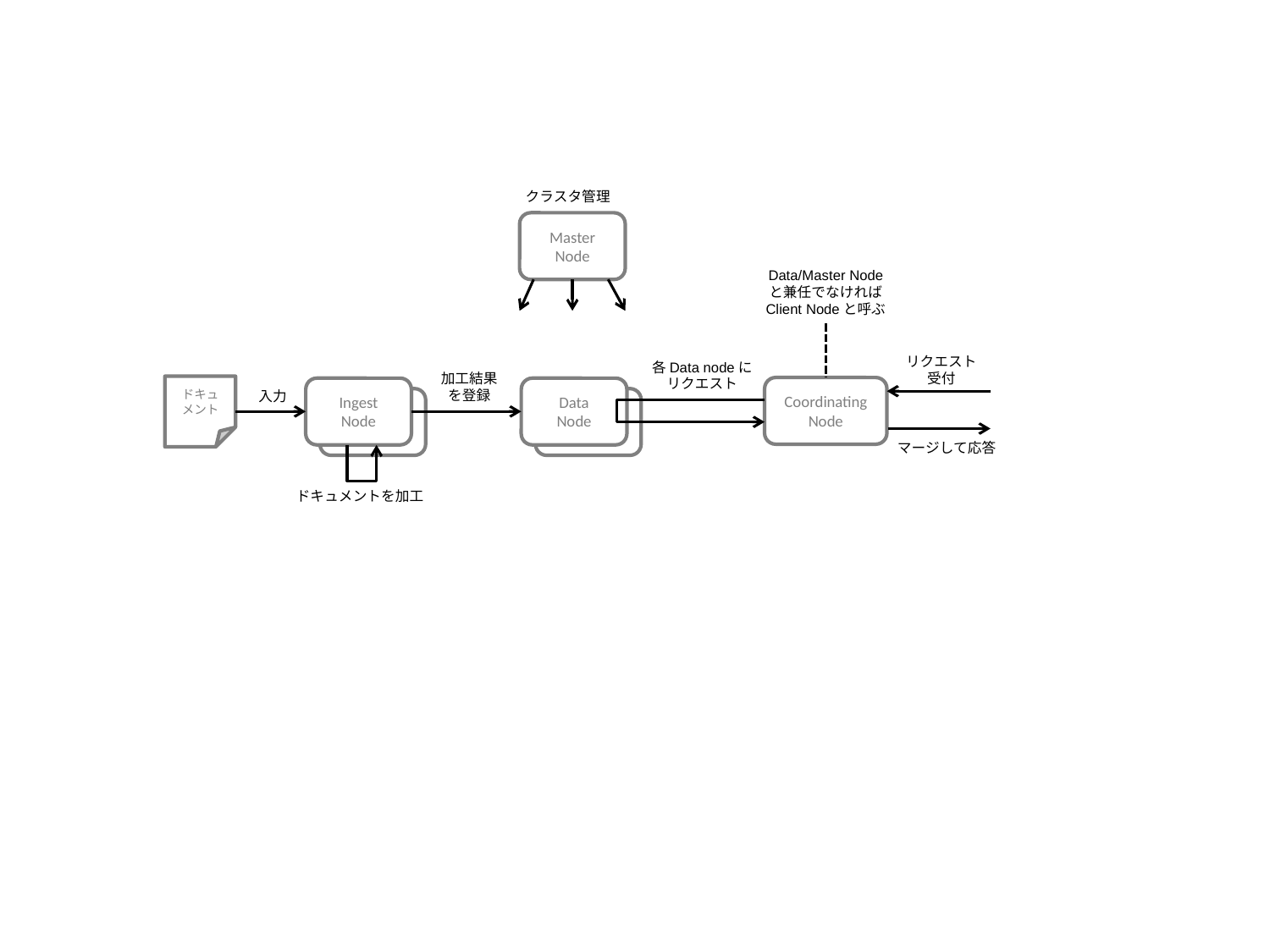

クラスタ管理
Master
Node
Data/Master Node
と兼任でなければ
Client Nodeと呼ぶ

リクエスト
受付
各Data nodeに
リクエスト
加工結果
を登録
ドキュ
メント
Coordinating
Node
Ingest
Node
Data
Node
入力
Ingest
node
data
node
マージして応答

ドキュメントを加工